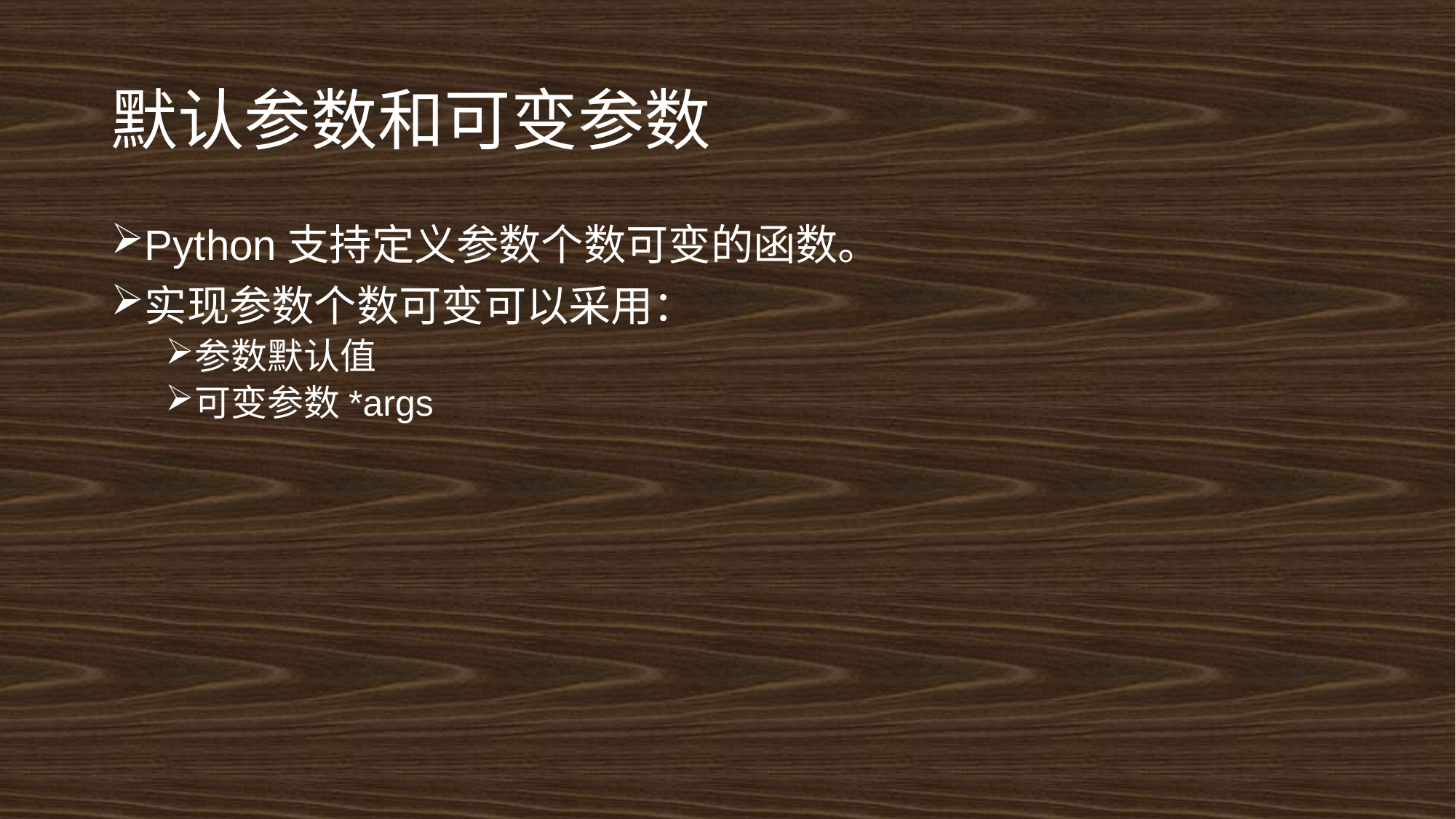

# 默认参数和可变参数
Python支持定义参数个数可变的函数。
实现参数个数可变可以采用：
参数默认值
可变参数*args